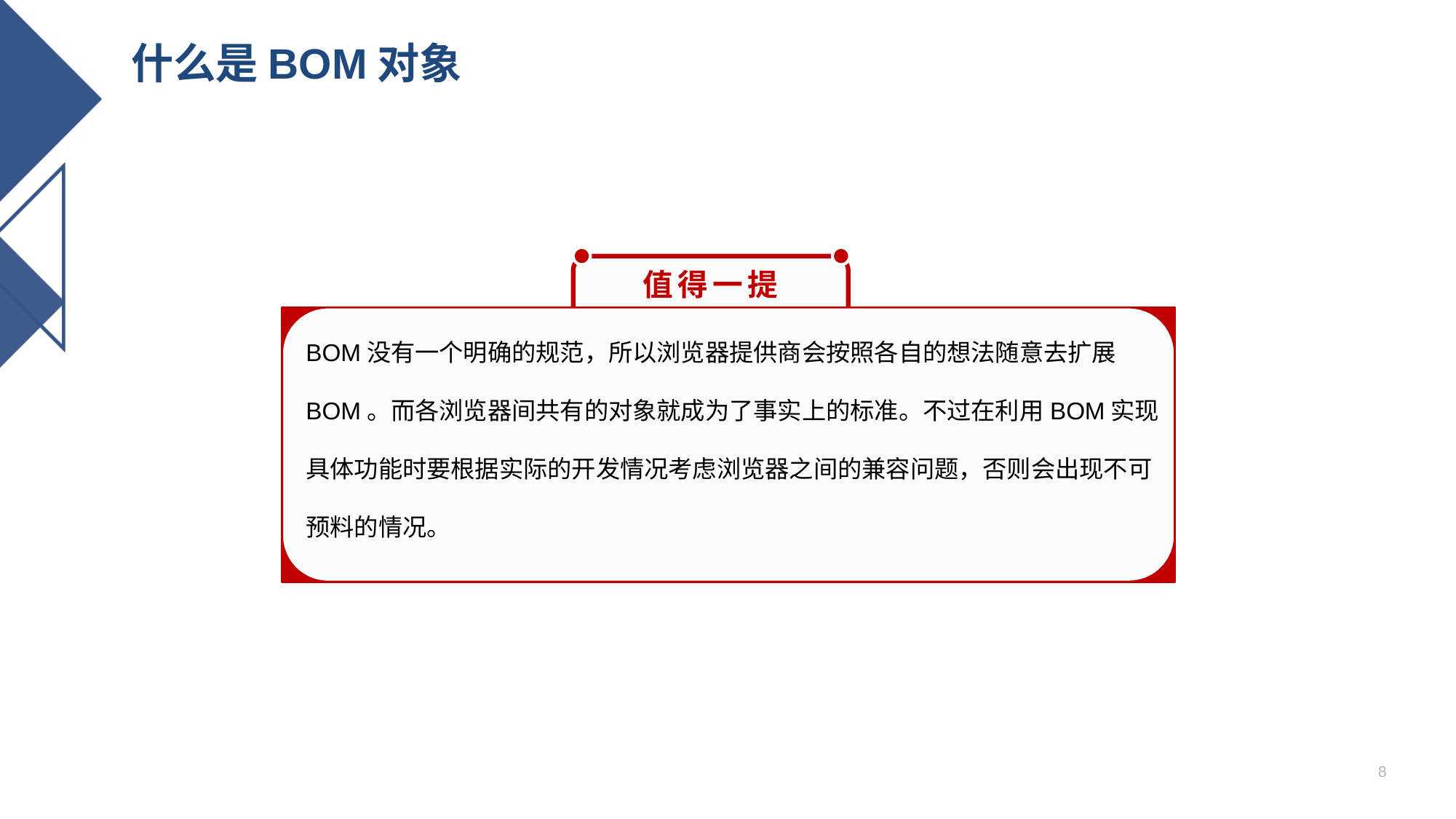

# 什么是BOM对象

值得一提

BOM没有一个明确的规范，所以浏览器提供商会按照各自的想法随意去扩展BOM。而各浏览器间共有的对象就成为了事实上的标准。不过在利用BOM实现具体功能时要根据实际的开发情况考虑浏览器之间的兼容问题，否则会出现不可预料的情况。

8